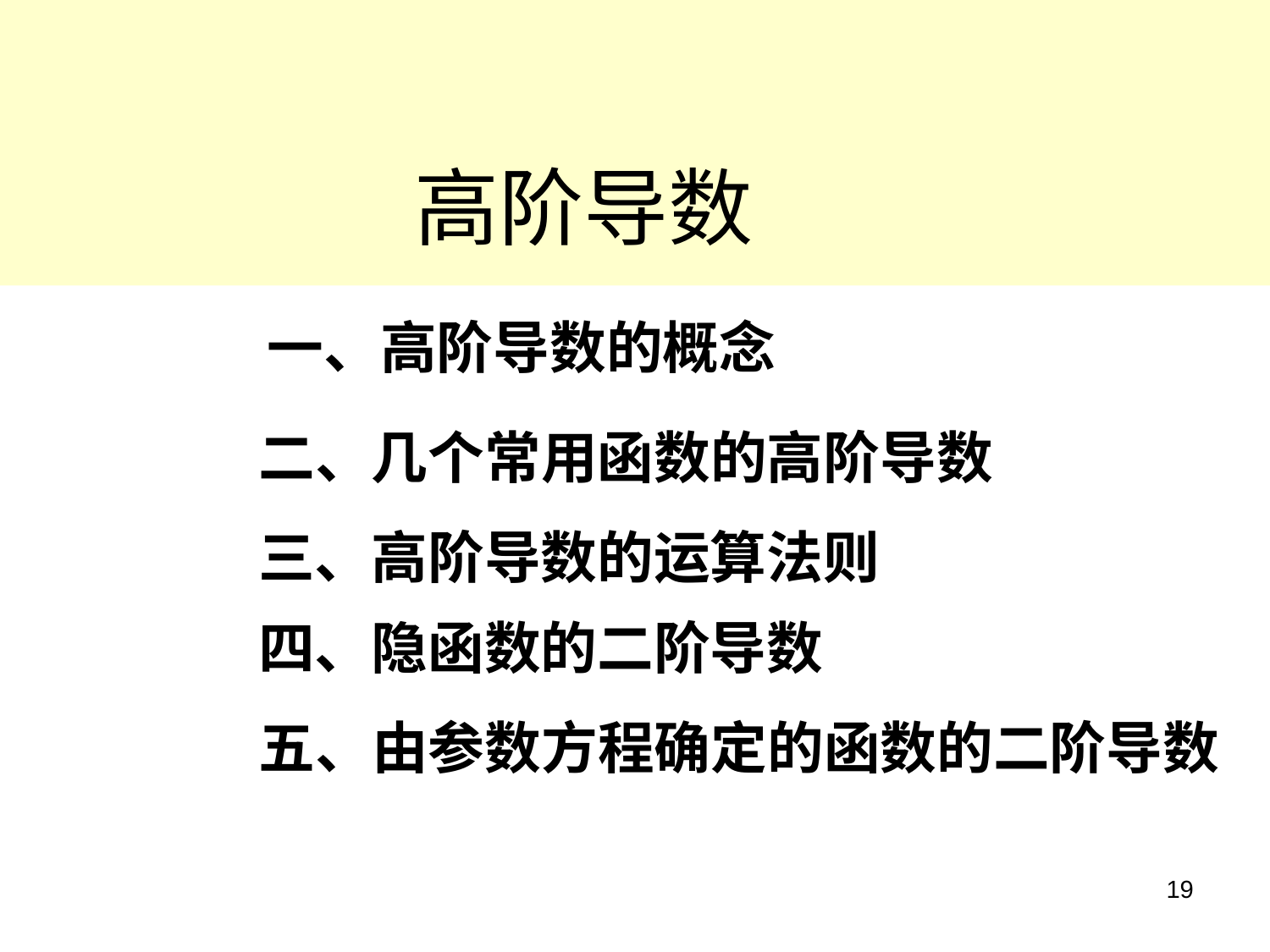

高阶导数
一、高阶导数的概念
二、几个常用函数的高阶导数
三、高阶导数的运算法则
四、隐函数的二阶导数
五、由参数方程确定的函数的二阶导数
19